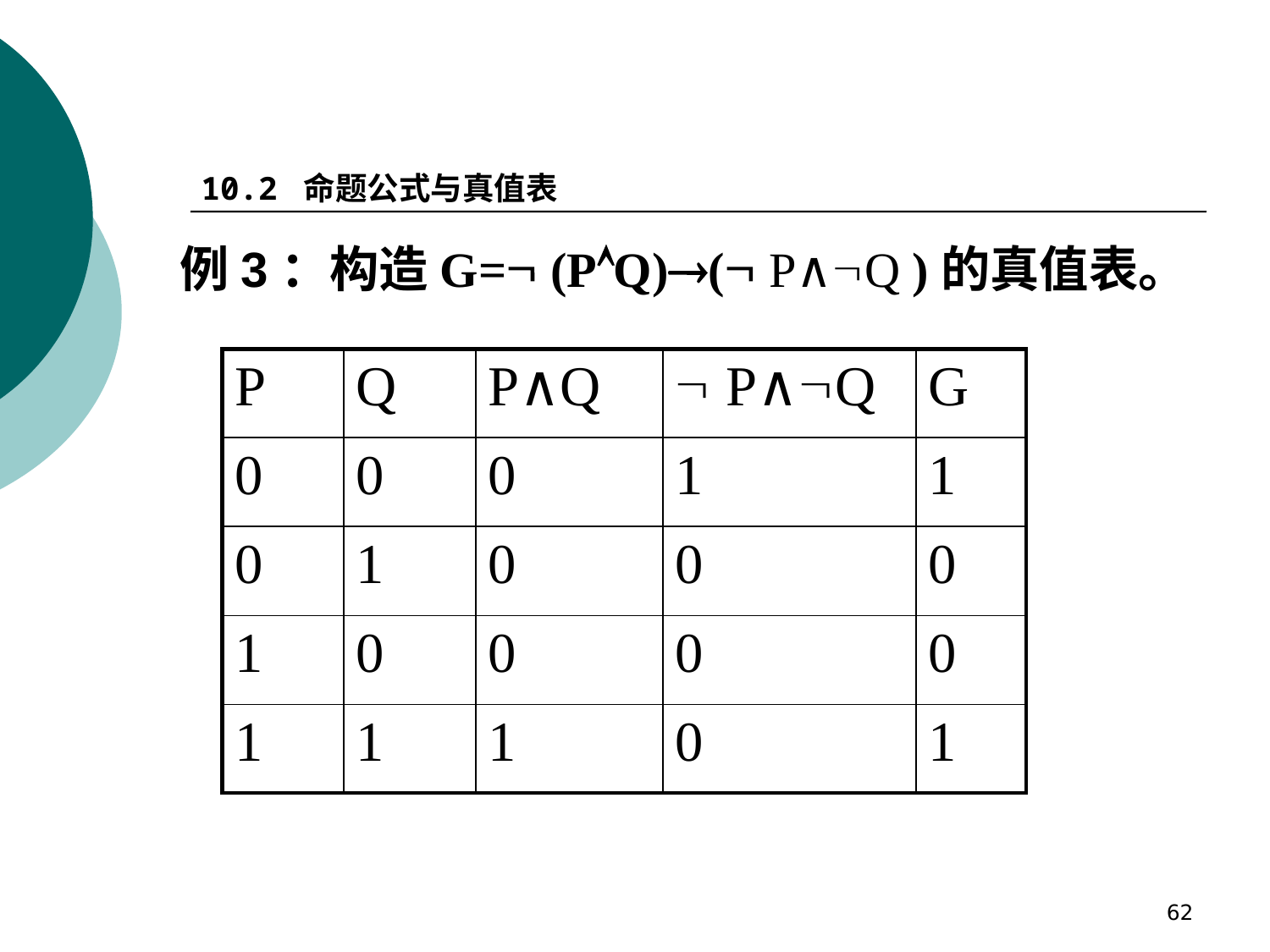

10.2 命题公式与真值表
例3：构造G=¬ (P∧Q)→(¬ P∧¬Q )的真值表。
| P | Q | P∧Q | ¬ P∧¬Q | G |
| --- | --- | --- | --- | --- |
| 0 | 0 | 0 | 1 | 1 |
| 0 | 1 | 0 | 0 | 0 |
| 1 | 0 | 0 | 0 | 0 |
| 1 | 1 | 1 | 0 | 1 |
62